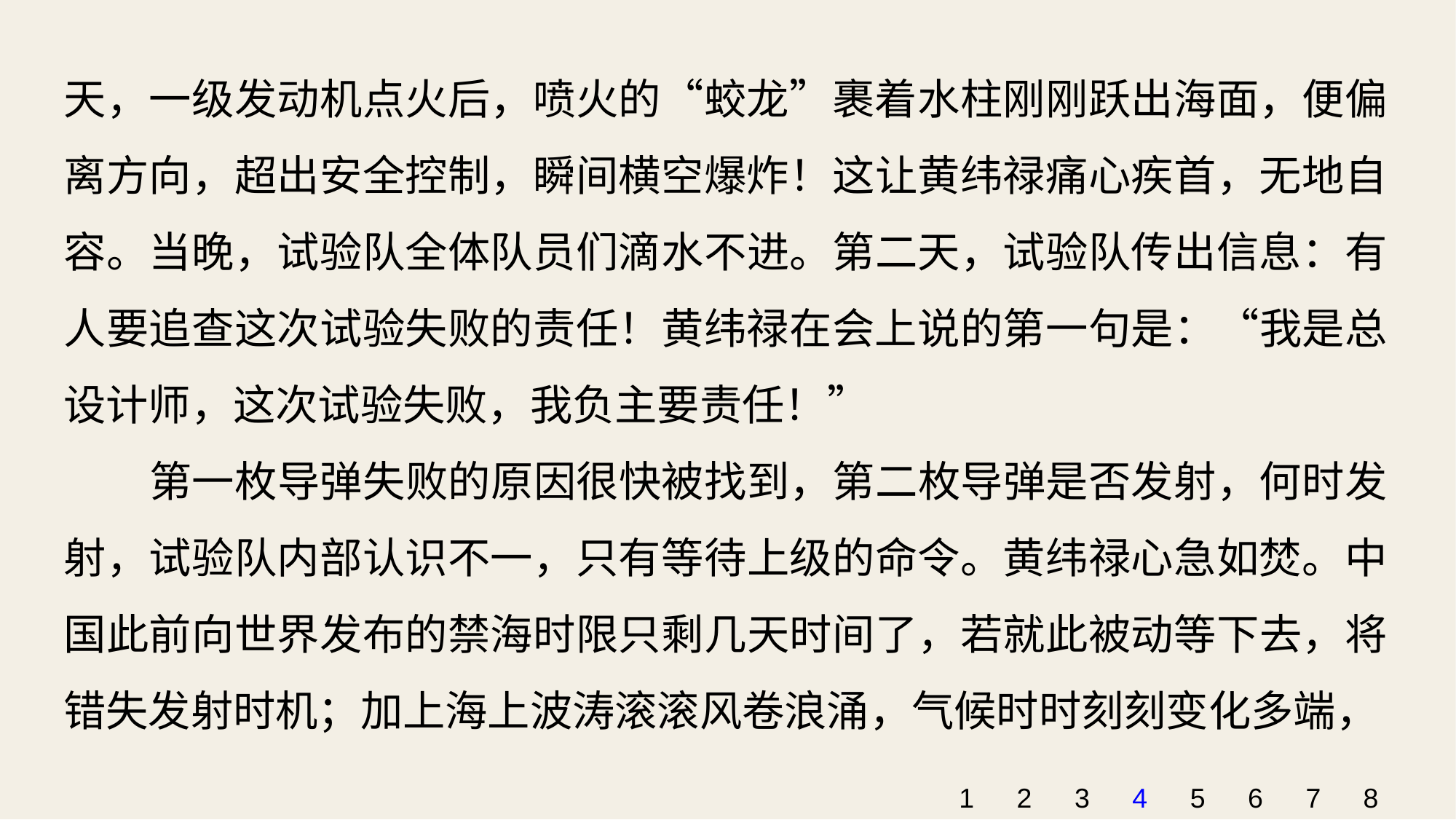

天，一级发动机点火后，喷火的“蛟龙”裹着水柱刚刚跃出海面，便偏离方向，超出安全控制，瞬间横空爆炸！这让黄纬禄痛心疾首，无地自容。当晚，试验队全体队员们滴水不进。第二天，试验队传出信息：有人要追查这次试验失败的责任！黄纬禄在会上说的第一句是：“我是总设计师，这次试验失败，我负主要责任！”
第一枚导弹失败的原因很快被找到，第二枚导弹是否发射，何时发射，试验队内部认识不一，只有等待上级的命令。黄纬禄心急如焚。中国此前向世界发布的禁海时限只剩几天时间了，若就此被动等下去，将错失发射时机；加上海上波涛滚滚风卷浪涌，气候时时刻刻变化多端，
1
2
3
4
5
6
7
8